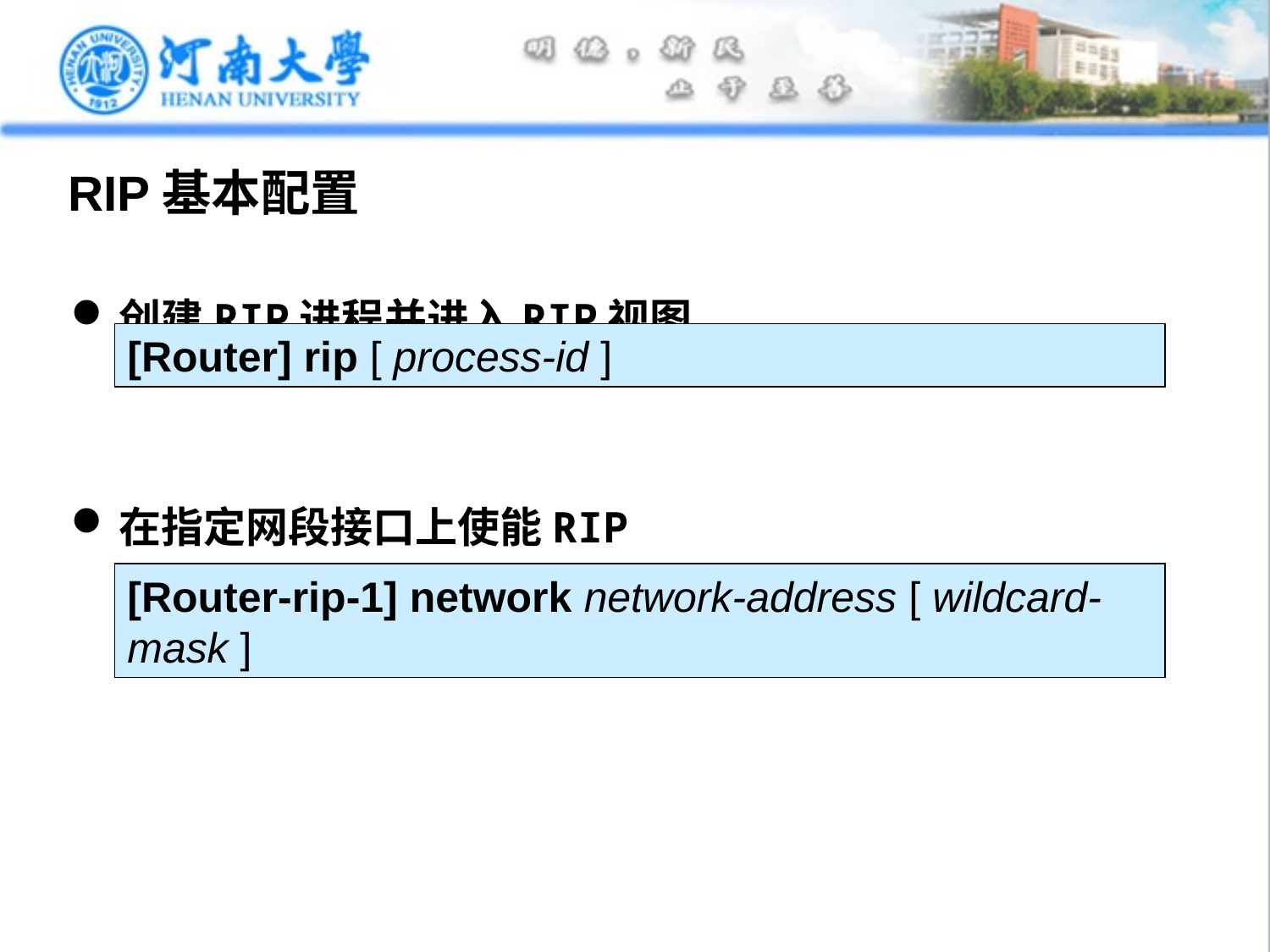

# RIP基本配置
创建RIP进程并进入RIP视图

在指定网段接口上使能RIP
[Router] rip [ process-id ]
[Router-rip-1] network network-address [ wildcard-mask ]